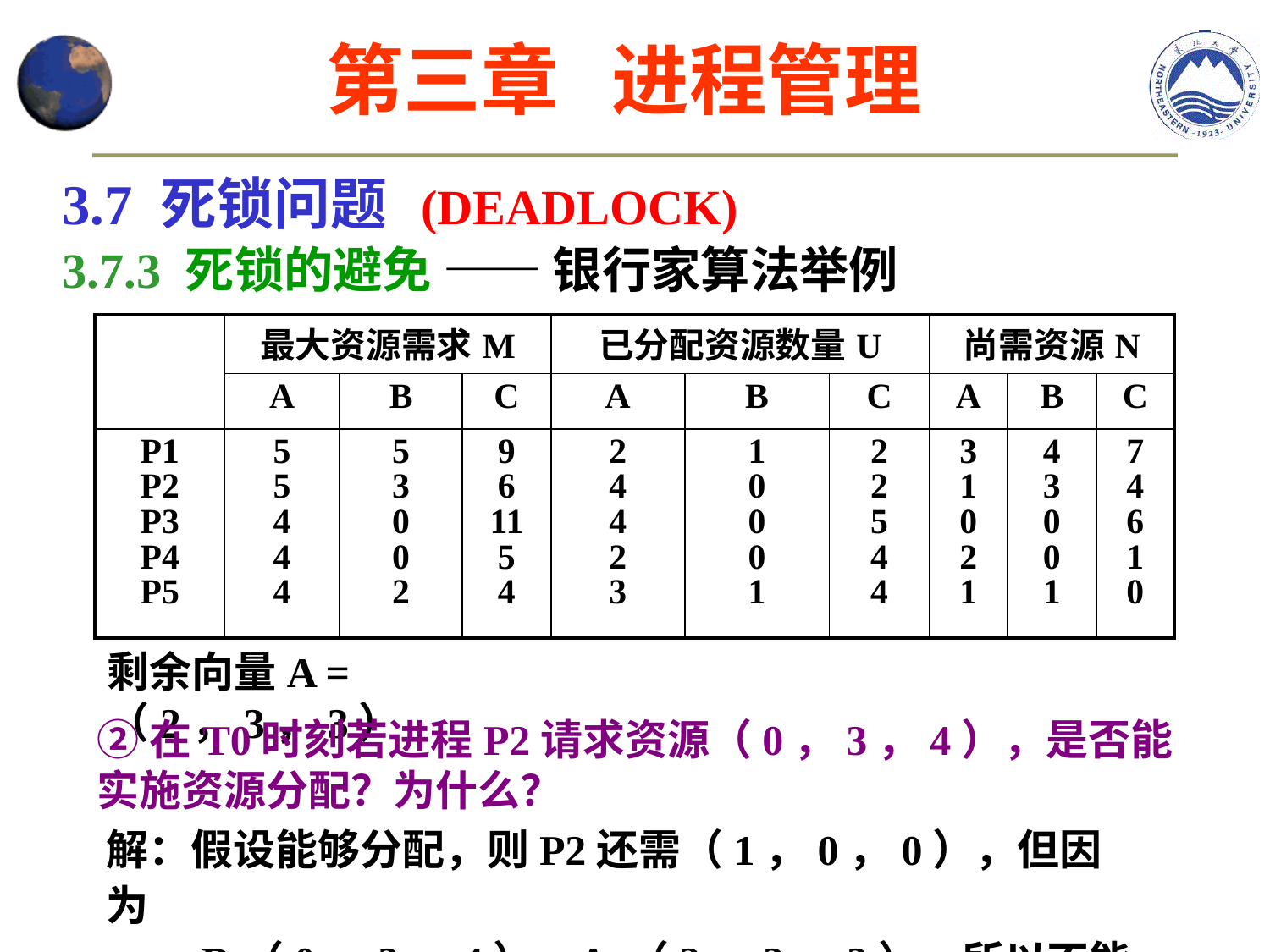

第三章   进程管理
3.7 死锁问题  (DEADLOCK)
3.7.3 死锁的避免 —— 银行家算法举例

|  | 最大资源需求M |  |  | 已分配资源数量U |  |  | 尚需资源N |  |  |
| --- | --- | --- | --- | --- | --- | --- | --- | --- | --- |
|  | A | B | C | A | B | C | A | B | C |
| P1 P2 P3 P4 P5 | 5 5 4 4 4 | 5 3 0 0 2 | 9 6 11 5 4 | 2 4 4 2 3 | 1 0 0 0 1 | 2 2 5 4 4 | 3 1 0 2 1 | 4 3 0 0 1 | 7 4 6 1 0 |
剩余向量A = （2，3，3）
②在T0时刻若进程P2请求资源（0，3，4），是否能实施资源分配？为什么？
解：假设能够分配，则P2还需（1，0，0），但因为
         R（0，3，4）> A （2，3，3）, 所以不能满足。